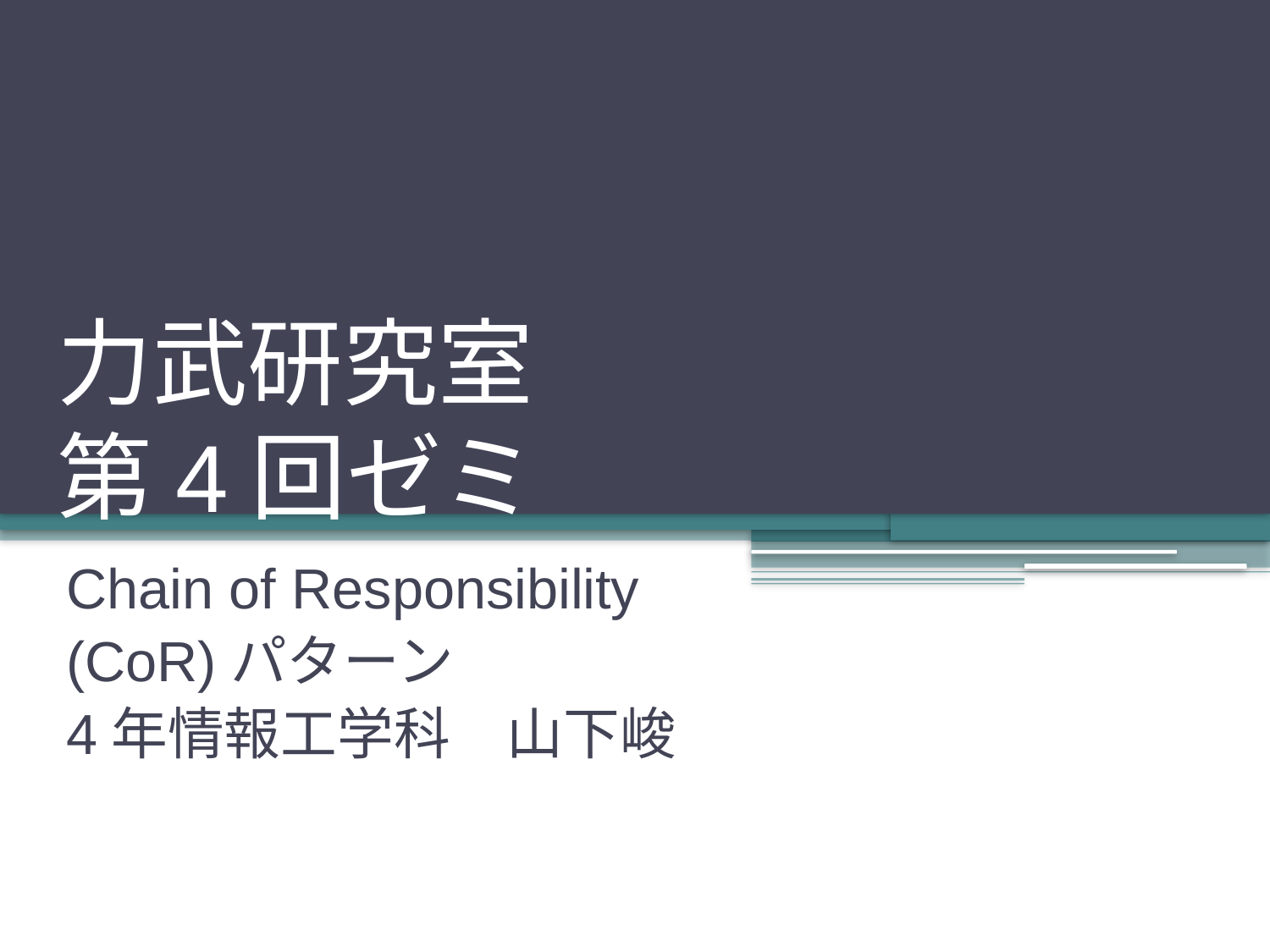

# 力武研究室 第4回ゼミ
Chain of Responsibility
(CoR)パターン
4年情報工学科　山下峻